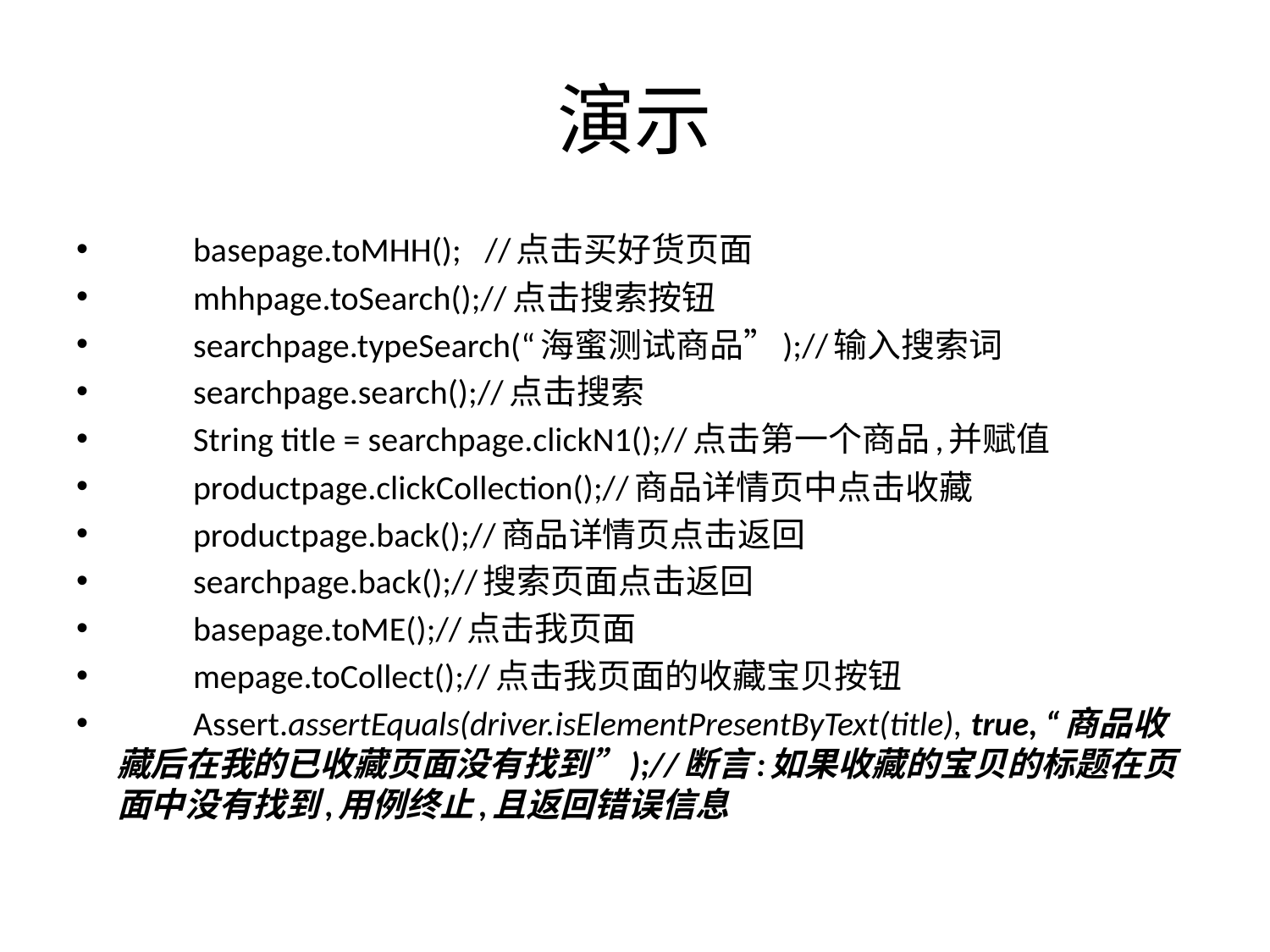

# 演示
		basepage.toMHH();   //点击买好货页面
		mhhpage.toSearch();//点击搜索按钮
		searchpage.typeSearch(“海蜜测试商品”);//输入搜索词
		searchpage.search();//点击搜索
		String title = searchpage.clickN1();//点击第一个商品,并赋值
		productpage.clickCollection();//商品详情页中点击收藏
		productpage.back();//商品详情页点击返回
		searchpage.back();//搜索页面点击返回
		basepage.toME();//点击我页面
		mepage.toCollect();//点击我页面的收藏宝贝按钮
		Assert.assertEquals(driver.isElementPresentByText(title), true, “商品收藏后在我的已收藏页面没有找到”);//断言:如果收藏的宝贝的标题在页面中没有找到,用例终止,且返回错误信息